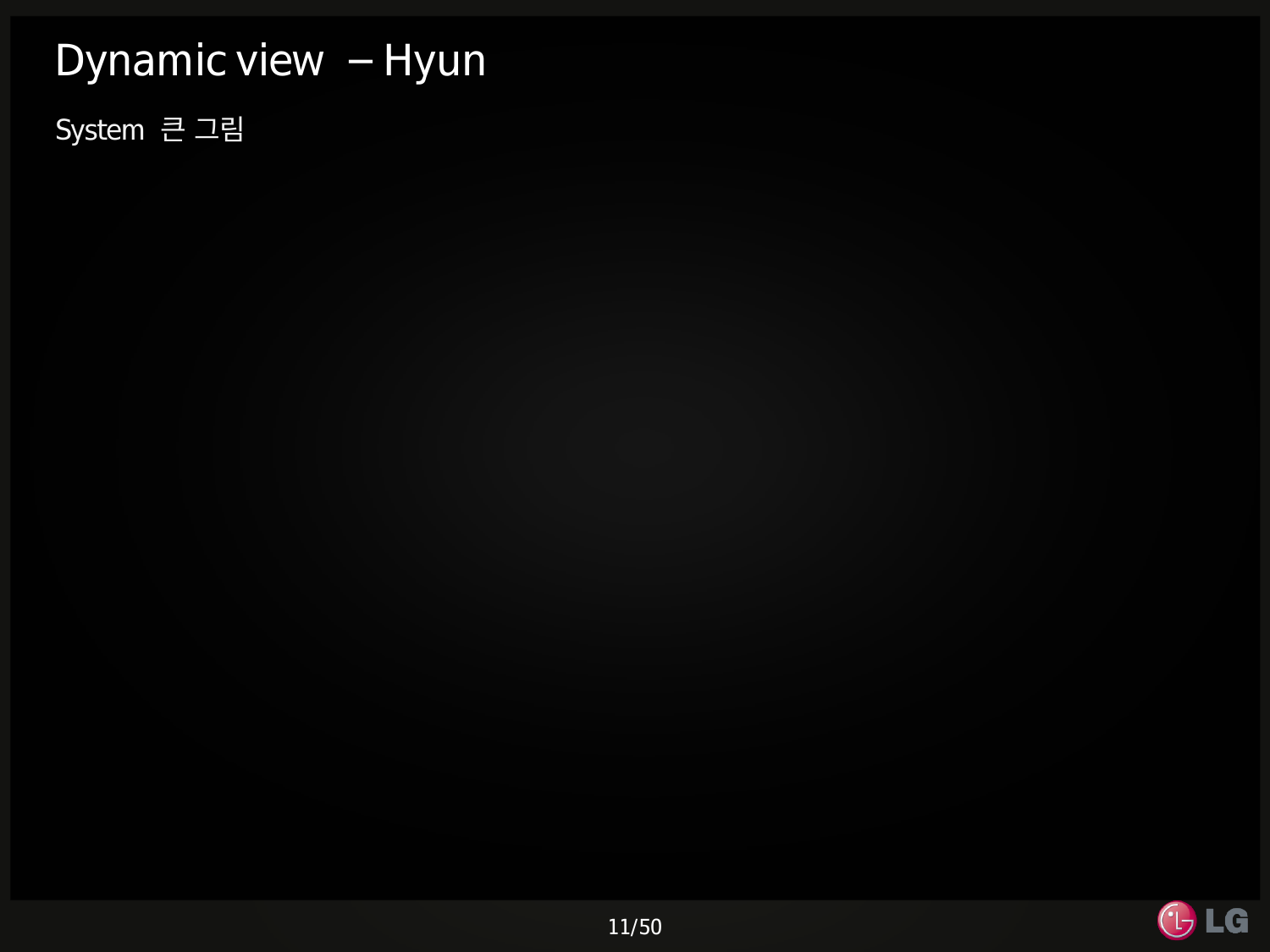

# Dynamic view  – Hyun
System 큰 그림
11/50